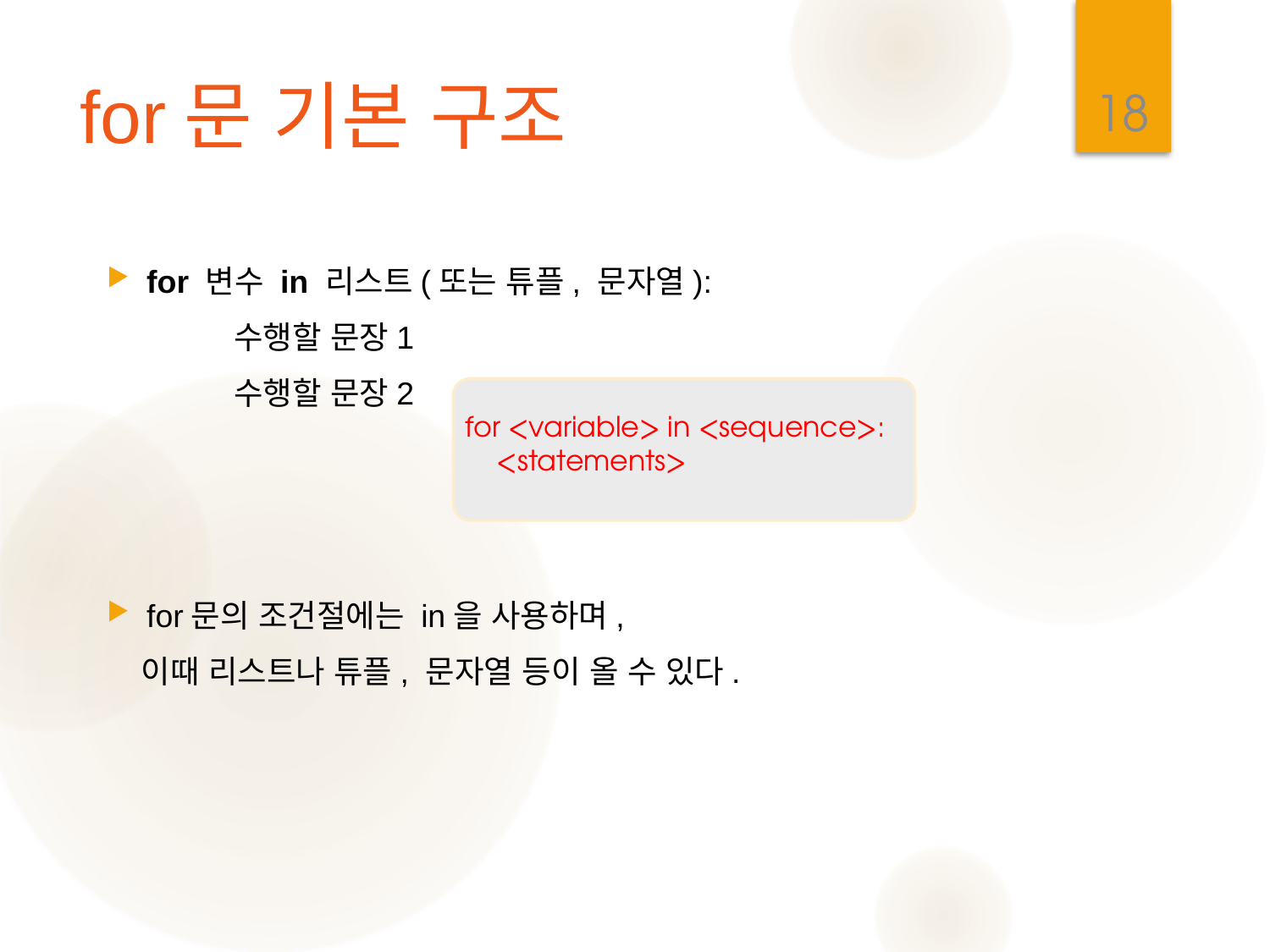

18
# for문 기본 구조
for 변수 in 리스트(또는 튜플, 문자열):
	수행할 문장1
	수행할 문장2

for문의 조건절에는 in을 사용하며,
   이때 리스트나 튜플, 문자열 등이 올 수 있다.

for <variable> in <sequence>:
    <statements>